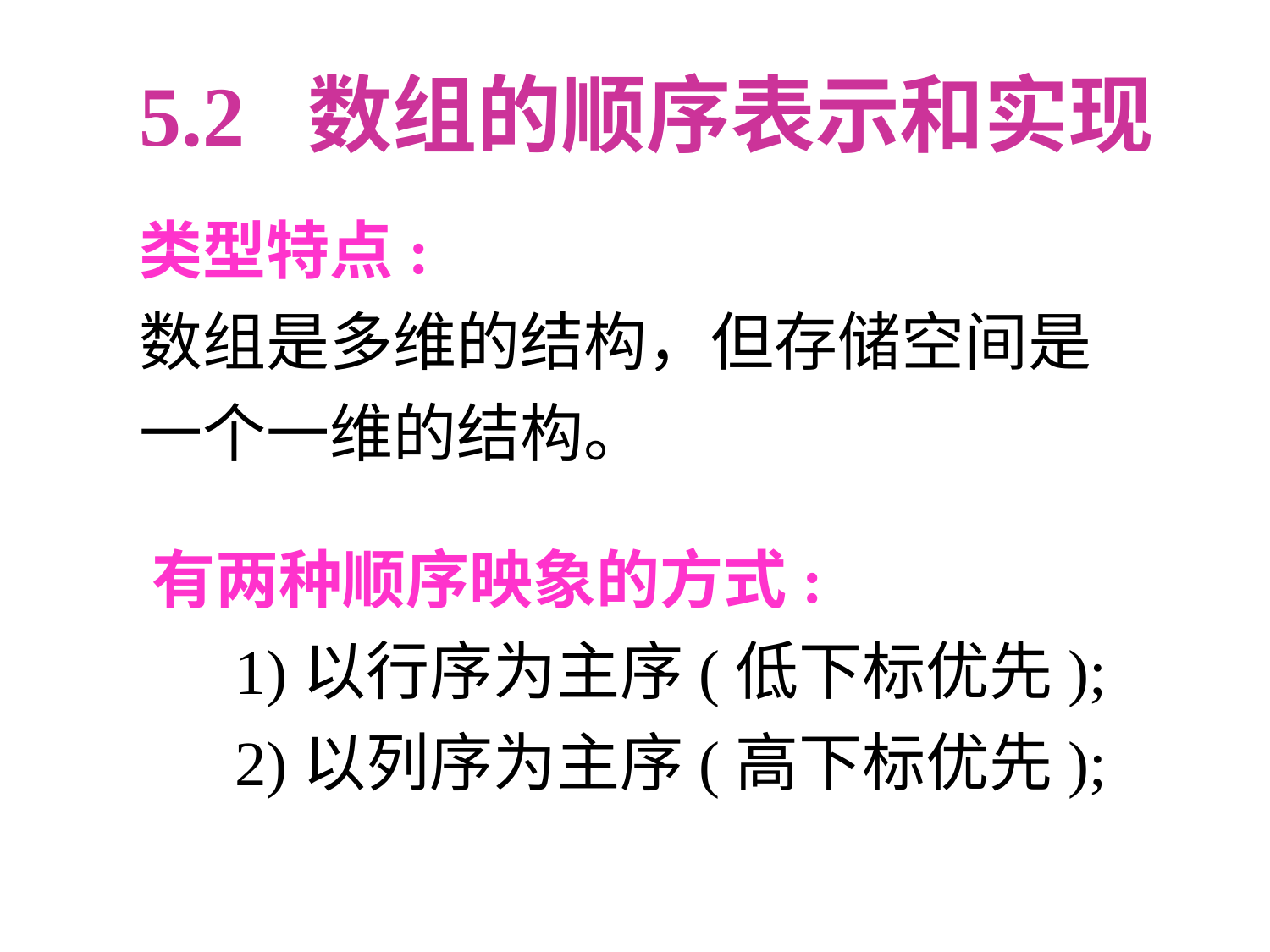

5.2  数组的顺序表示和实现
类型特点:
数组是多维的结构，但存储空间是一个一维的结构。
  有两种顺序映象的方式:
1)以行序为主序(低下标优先);
2)以列序为主序(高下标优先);